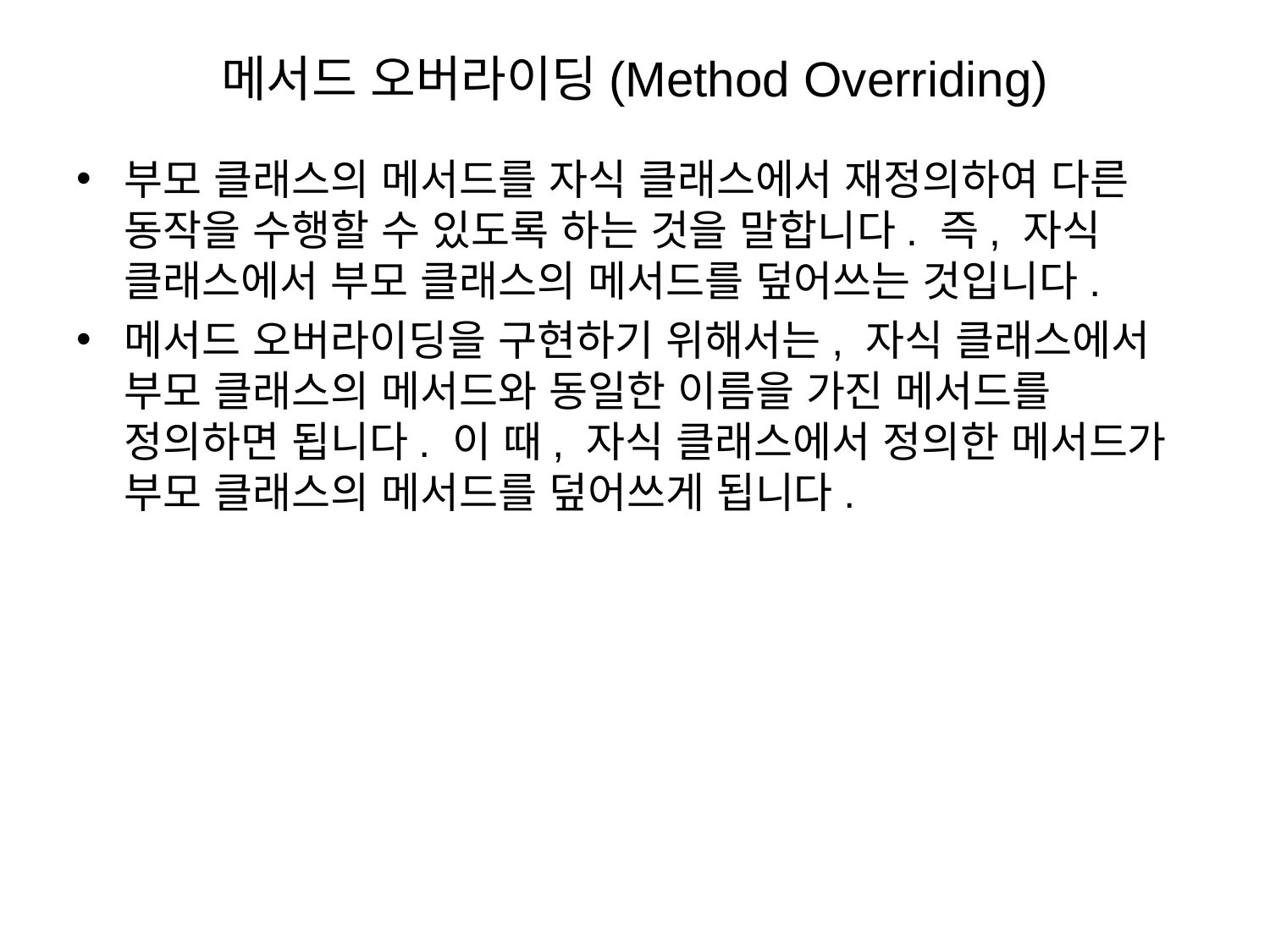

# 메서드 오버라이딩(Method Overriding)
부모 클래스의 메서드를 자식 클래스에서 재정의하여 다른 동작을 수행할 수 있도록 하는 것을 말합니다. 즉, 자식 클래스에서 부모 클래스의 메서드를 덮어쓰는 것입니다.
메서드 오버라이딩을 구현하기 위해서는, 자식 클래스에서 부모 클래스의 메서드와 동일한 이름을 가진 메서드를 정의하면 됩니다. 이 때, 자식 클래스에서 정의한 메서드가 부모 클래스의 메서드를 덮어쓰게 됩니다.